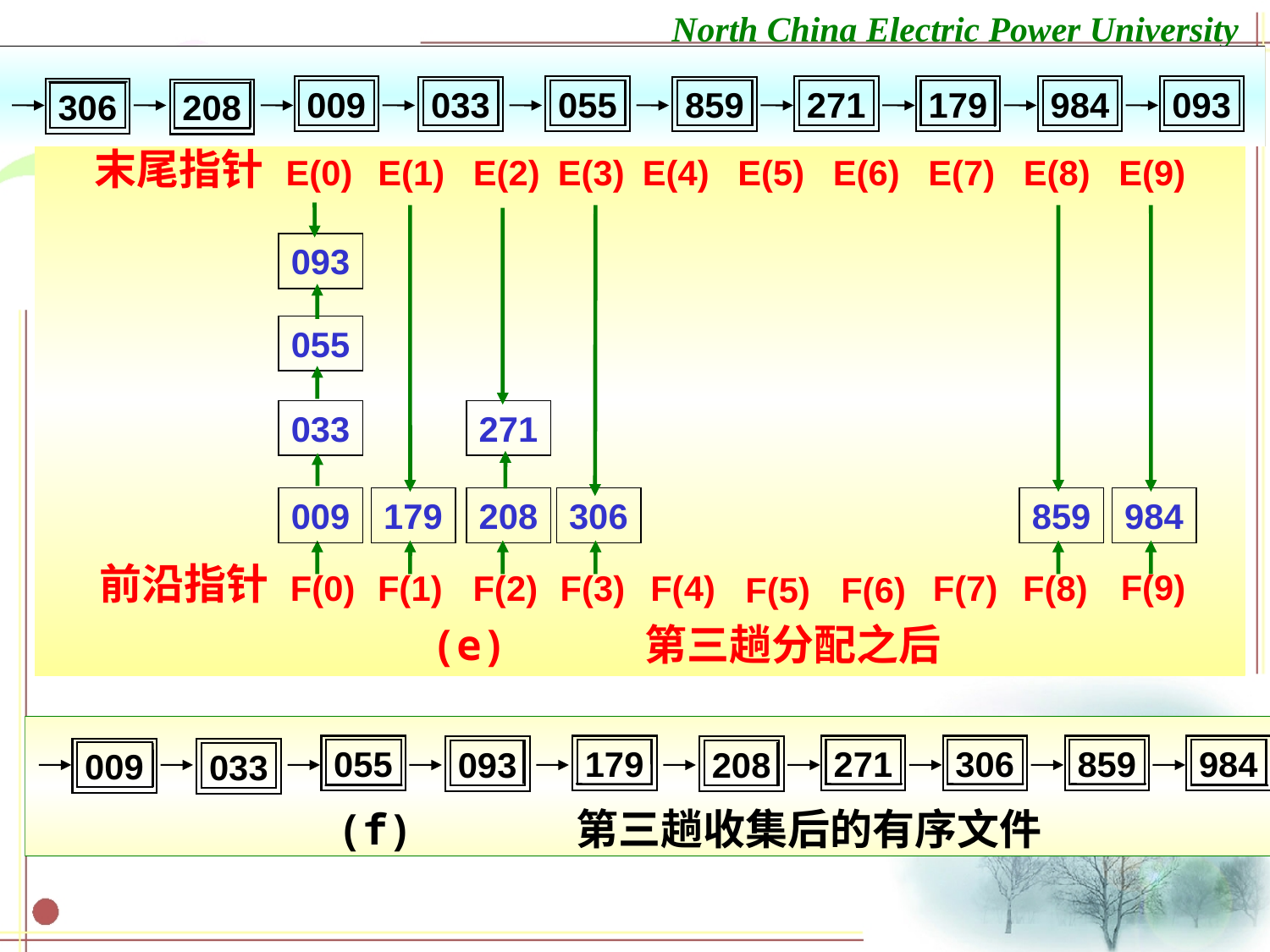

009

055

271

179

984

093

033

859

306

208

末尾指针
E(0)
E(1)
E(2)
E(3)
E(4)
E(5)
E(6)
E(7)
E(8)
E(9)

093

055

033
271

009
179
208
306
859
984

前沿指针
F(9)
F(0)
F(1)
F(2)
F(3)
F(4)
F(7)
F(8)
F(5)
F(6)
(e)     第三趟分配之后

055

179

271

306

859

984

093

208

009

033

(f)      第三趟收集后的有序文件